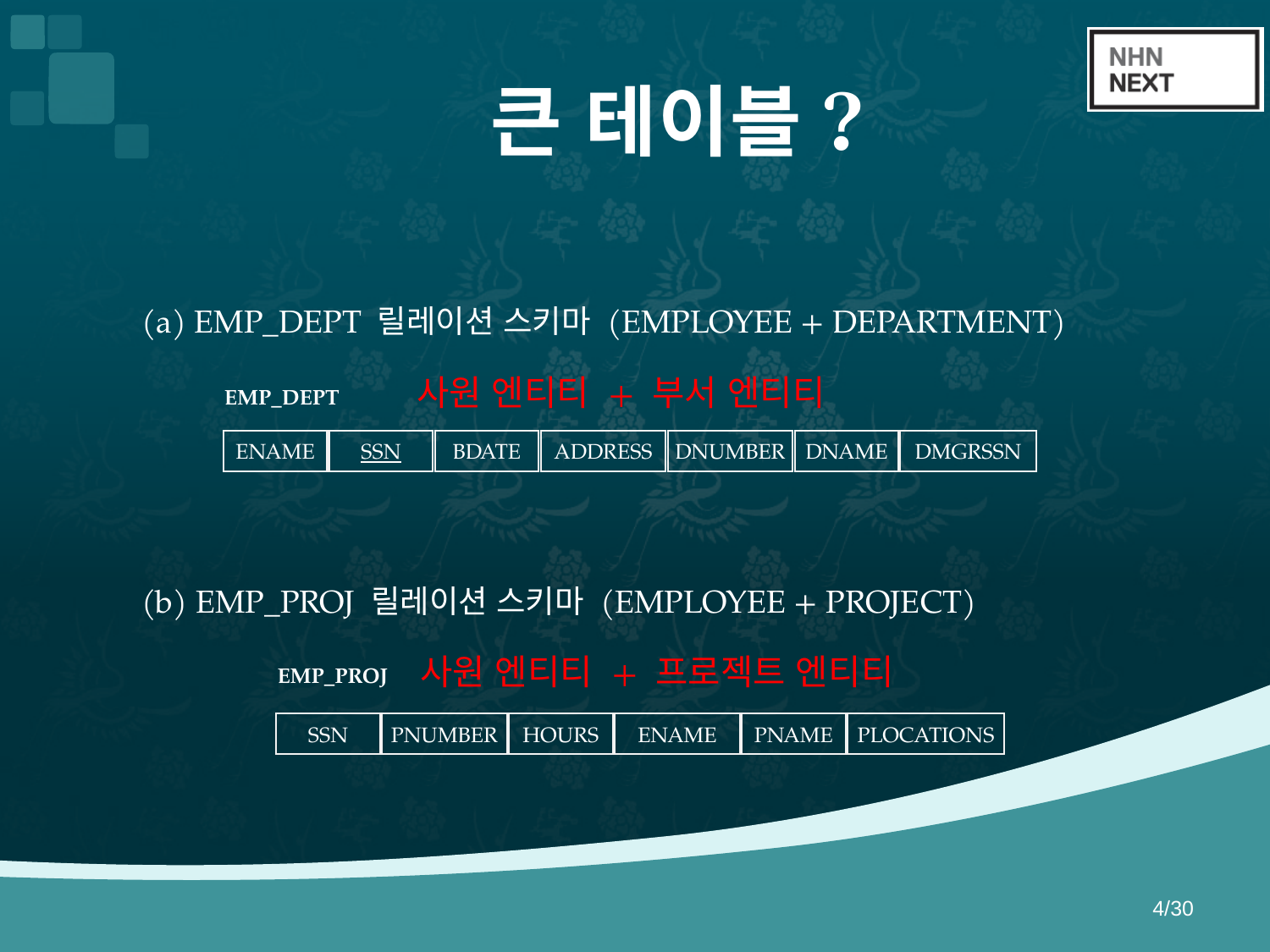

# 큰 테이블?
(a) EMP_DEPT 릴레이션 스키마 (EMPLOYEE + DEPARTMENT)
사원 엔티티 + 부서 엔티티
EMP_DEPT
ENAME
SSN
BDATE
ADDRESS
DNUMBER
DNAME
DMGRSSN
(b) EMP_PROJ 릴레이션 스키마 (EMPLOYEE + PROJECT)
사원 엔티티 + 프로젝트 엔티티
EMP_PROJ
SSN
PNUMBER
HOURS
ENAME
PNAME
PLOCATIONS
4/30